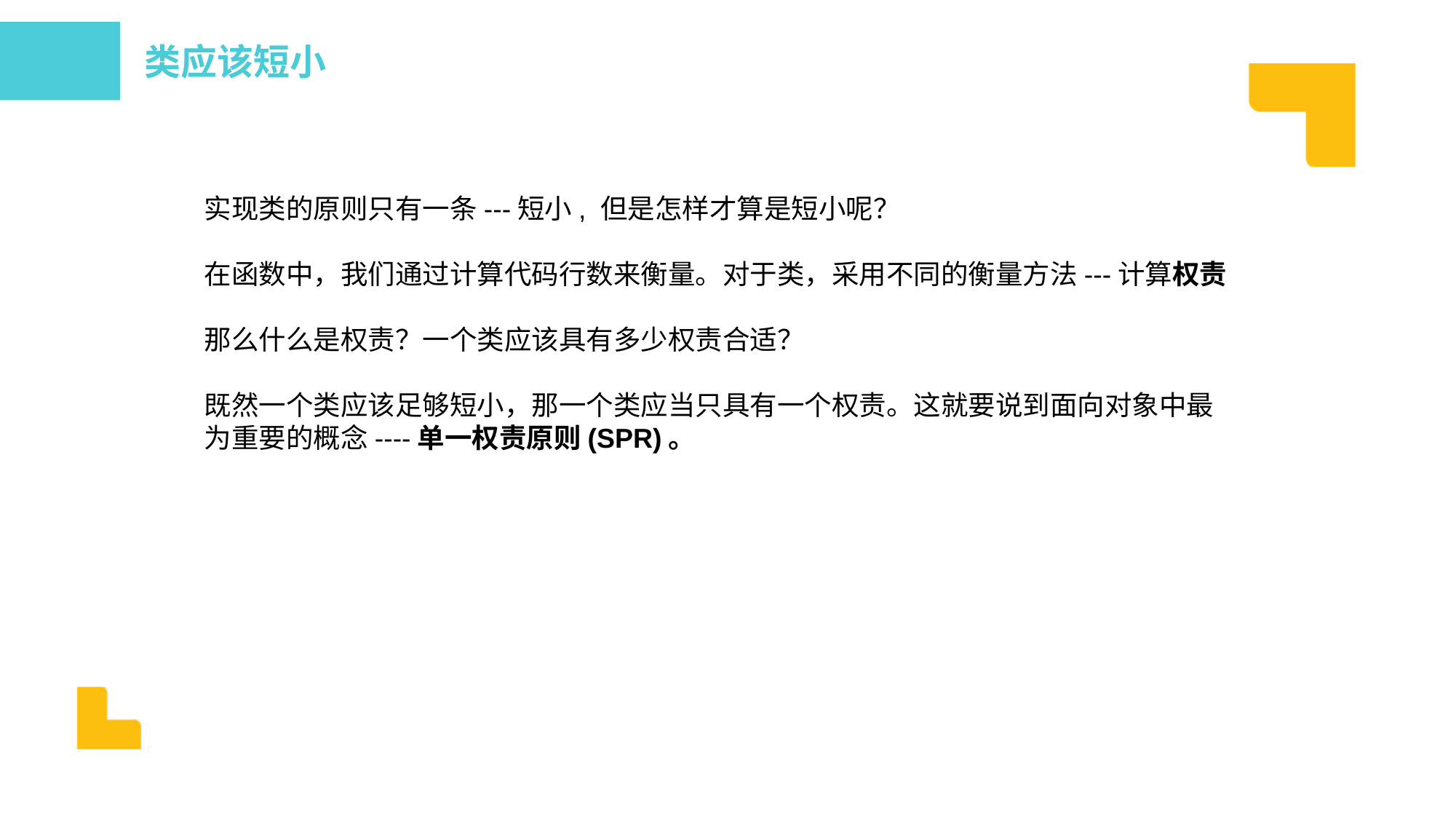

类应该短小
实现类的原则只有一条---短小, 但是怎样才算是短小呢？

在函数中，我们通过计算代码行数来衡量。对于类，采用不同的衡量方法---计算权责

那么什么是权责？一个类应该具有多少权责合适？

既然一个类应该足够短小，那一个类应当只具有一个权责。这就要说到面向对象中最为重要的概念----单一权责原则(SPR)。